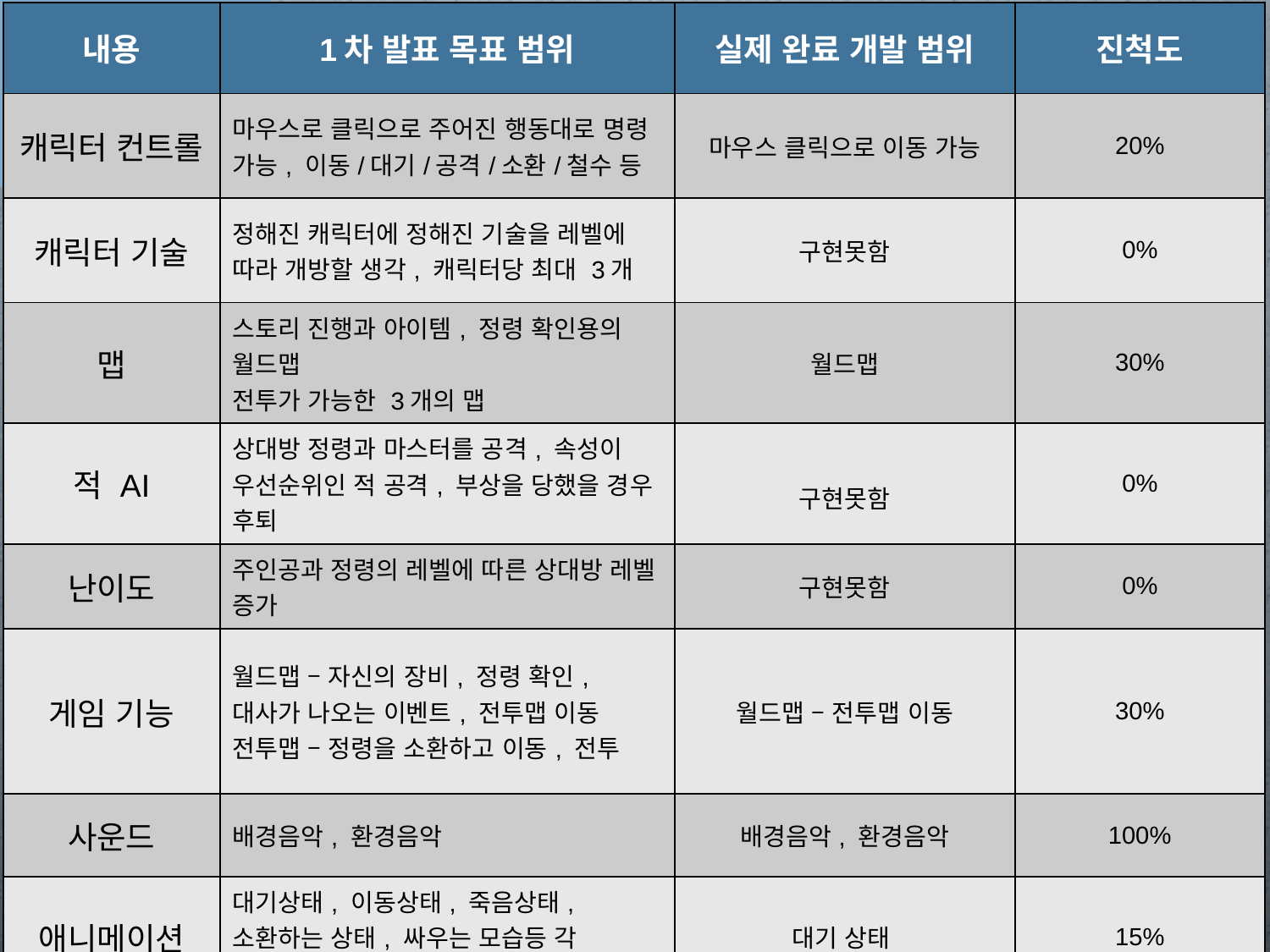

Spiritual Soul 3
| 내용 | 1차 발표 목표 범위 | 실제 완료 개발 범위 | 진척도 |
| --- | --- | --- | --- |
| 캐릭터 컨트롤 | 마우스로 클릭으로 주어진 행동대로 명령 가능, 이동/대기/공격/소환/철수 등 | 마우스 클릭으로 이동 가능 | 20% |
| 캐릭터 기술 | 정해진 캐릭터에 정해진 기술을 레벨에 따라 개방할 생각, 캐릭터당 최대 3개 | 구현못함 | 0% |
| 맵 | 스토리 진행과 아이템, 정령 확인용의 월드맵 전투가 가능한 3개의 맵 | 월드맵 | 30% |
| 적 AI | 상대방 정령과 마스터를 공격, 속성이 우선순위인 적 공격, 부상을 당했을 경우 후퇴 | 구현못함 | 0% |
| 난이도 | 주인공과 정령의 레벨에 따른 상대방 레벨 증가 | 구현못함 | 0% |
| 게임 기능 | 월드맵 – 자신의 장비, 정령 확인, 대사가 나오는 이벤트, 전투맵 이동 전투맵 – 정령을 소환하고 이동, 전투 | 월드맵 – 전투맵 이동 | 30% |
| 사운드 | 배경음악, 환경음악 | 배경음악, 환경음악 | 100% |
| 애니메이션 | 대기상태, 이동상태, 죽음상태, 소환하는 상태, 싸우는 모습등 각 캐릭터마다 부여 | 대기 상태 | 15% |
학번: 2010151009
이름: 김은기